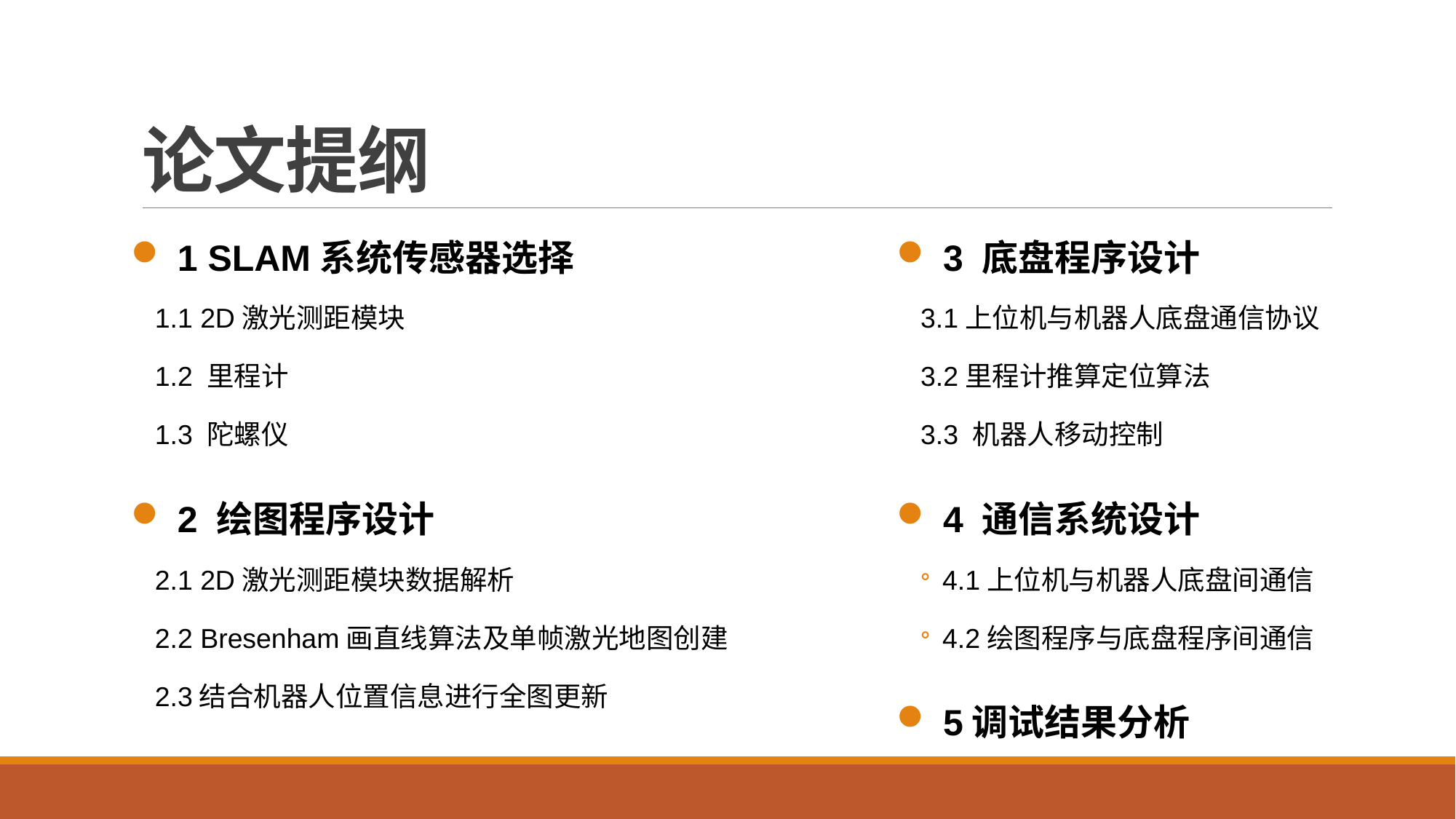

# 论文提纲
 1 SLAM系统传感器选择
1.1 2D激光测距模块
1.2 里程计
1.3 陀螺仪
 2 绘图程序设计
2.1 2D激光测距模块数据解析
2.2 Bresenham画直线算法及单帧激光地图创建
2.3结合机器人位置信息进行全图更新
 3 底盘程序设计
3.1上位机与机器人底盘通信协议
3.2里程计推算定位算法
3.3 机器人移动控制
 4 通信系统设计
4.1上位机与机器人底盘间通信
4.2绘图程序与底盘程序间通信
 5调试结果分析